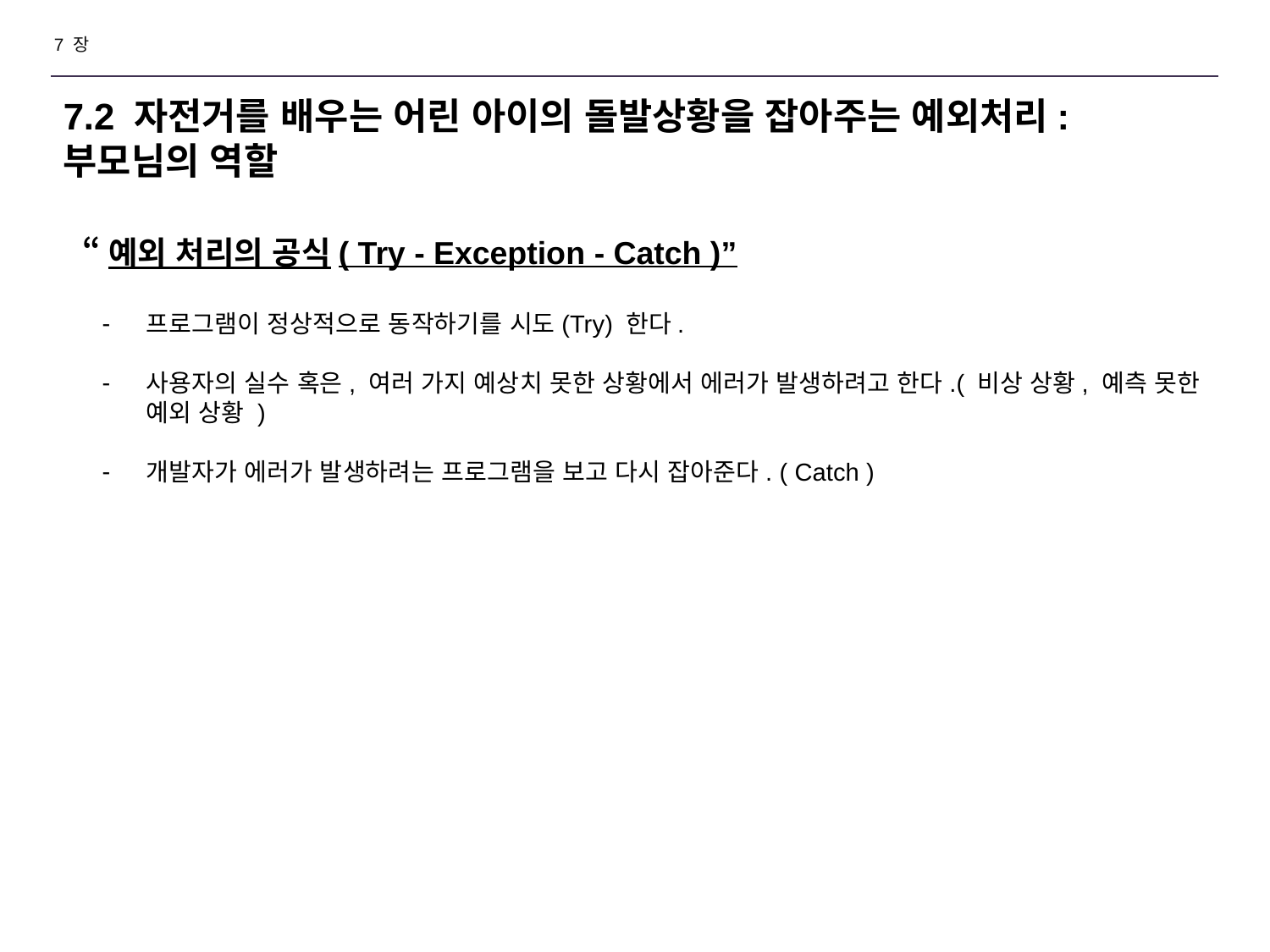

7 장
# 7.2 자전거를 배우는 어린 아이의 돌발상황을 잡아주는 예외처리: 부모님의 역할
“예외 처리의 공식( Try - Exception - Catch )”

프로그램이 정상적으로 동작하기를 시도(Try) 한다.

사용자의 실수 혹은, 여러 가지 예상치 못한 상황에서 에러가 발생하려고 한다.( 비상 상황, 예측 못한 예외 상황 )

개발자가 에러가 발생하려는 프로그램을 보고 다시 잡아준다. ( Catch )